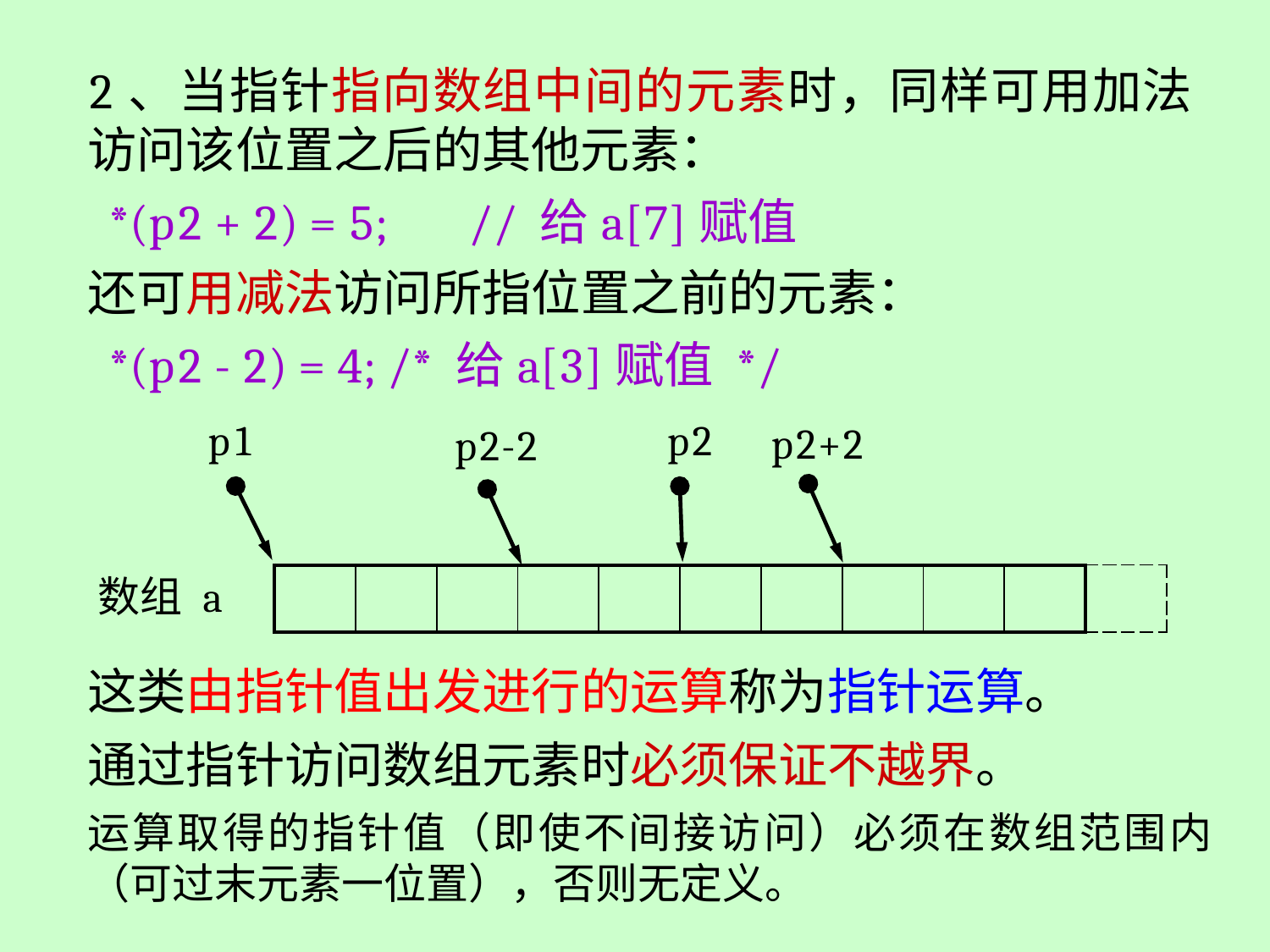

2、当指针指向数组中间的元素时，同样可用加法访问该位置之后的其他元素：
  *(p2 + 2) = 5; 	// 给a[7]赋值
还可用减法访问所指位置之前的元素：
  *(p2 - 2) = 4; /* 给a[3]赋值 */

p1
p2
p2+2

p2-2

数组 a
|  |  |  |  |  |  |  |  |  |  |  |
| --- | --- | --- | --- | --- | --- | --- | --- | --- | --- | --- |
这类由指针值出发进行的运算称为指针运算。
通过指针访问数组元素时必须保证不越界。
运算取得的指针值（即使不间接访问）必须在数组范围内（可过末元素一位置），否则无定义。
44